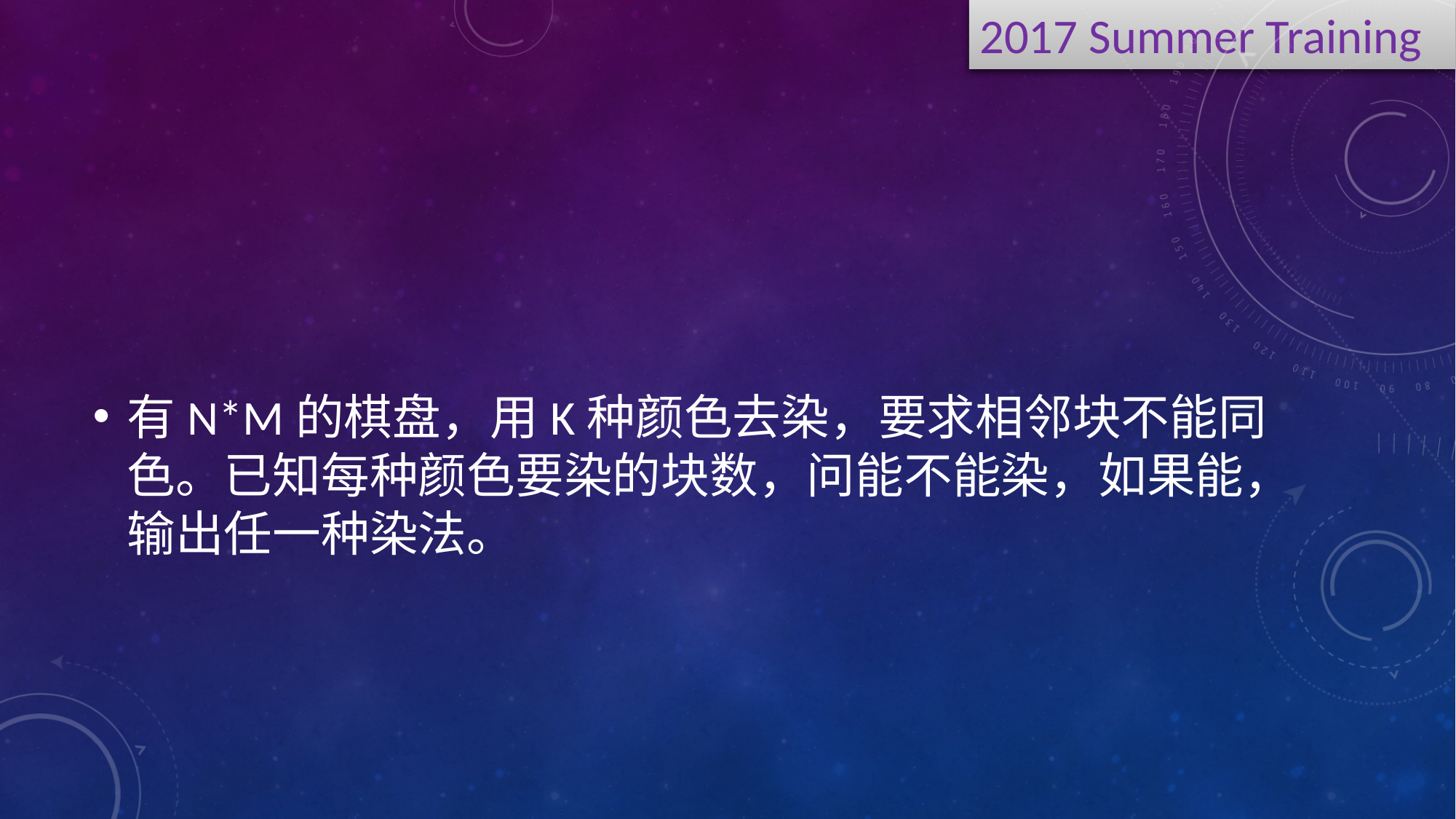

#
有N*M的棋盘，用K种颜色去染，要求相邻块不能同色。已知每种颜色要染的块数，问能不能染，如果能，输出任一种染法。